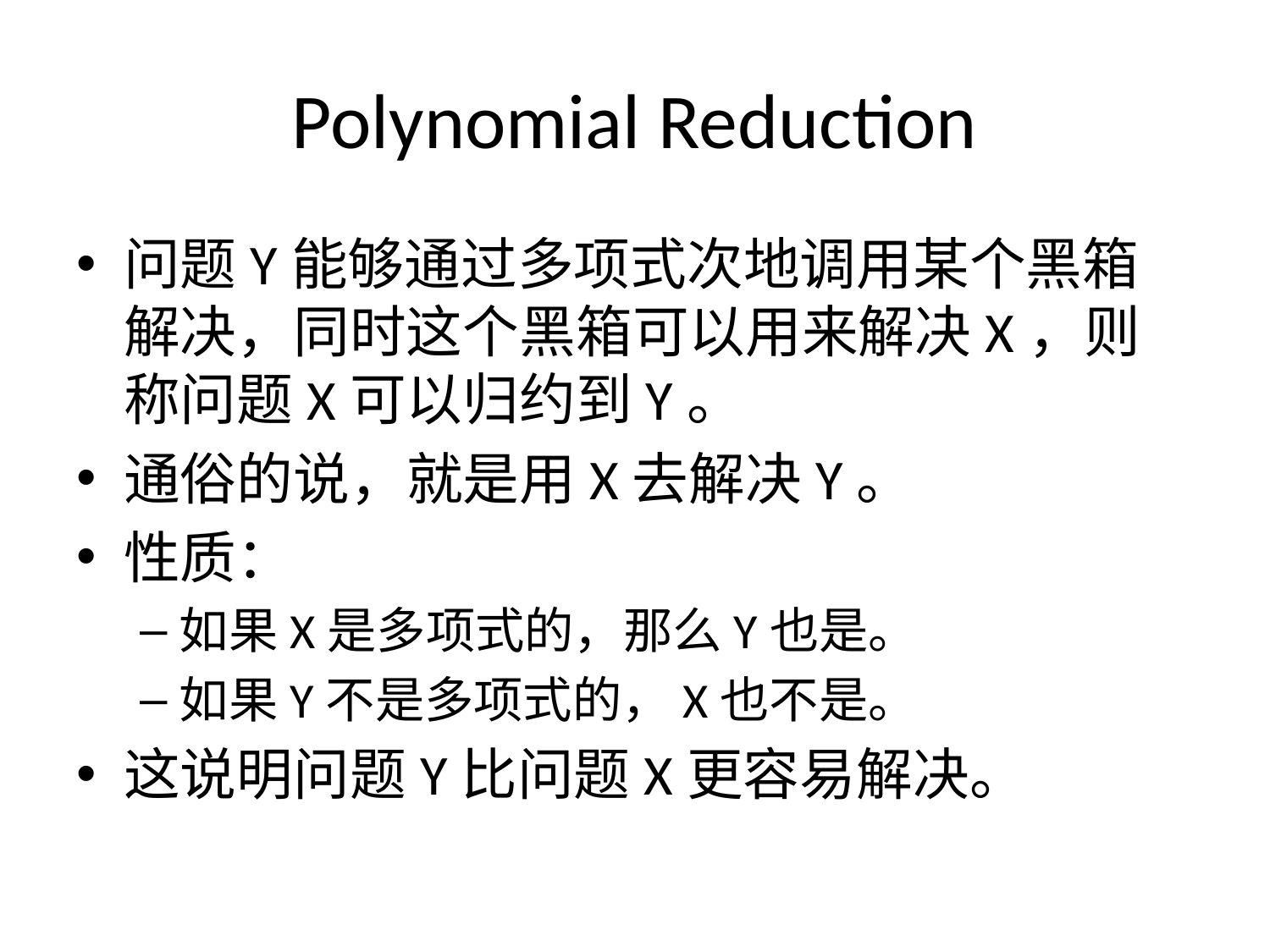

# Polynomial Reduction
问题Y能够通过多项式次地调用某个黑箱解决，同时这个黑箱可以用来解决X，则称问题X可以归约到Y。
通俗的说，就是用X去解决Y。
性质：
如果X是多项式的，那么Y也是。
如果Y不是多项式的，X也不是。
这说明问题Y比问题X更容易解决。